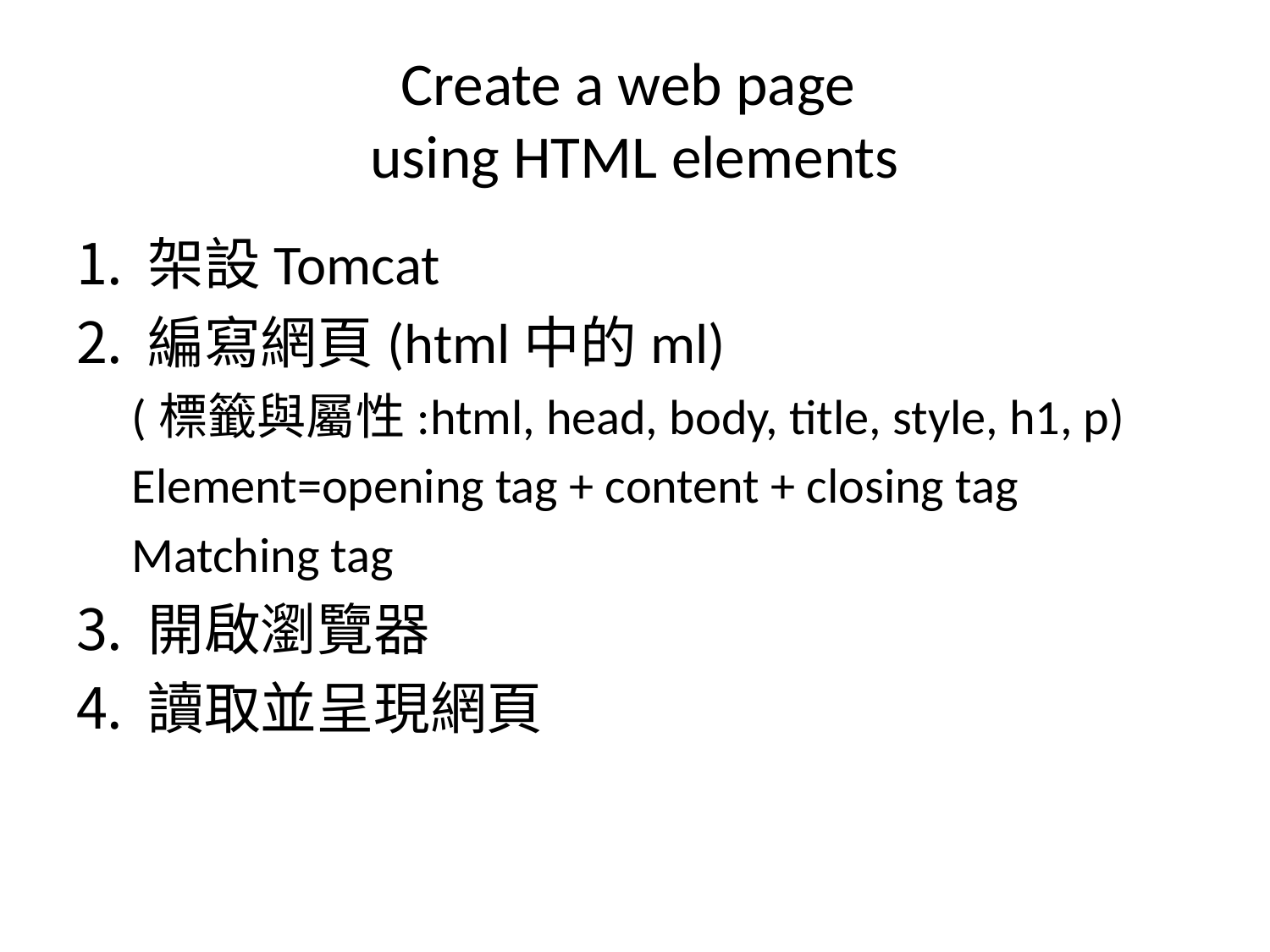

# Create a web page using HTML elements
架設Tomcat
編寫網頁(html中的ml)
(標籤與屬性:html, head, body, title, style, h1, p)
Element=opening tag + content + closing tag
Matching tag
開啟瀏覽器
讀取並呈現網頁